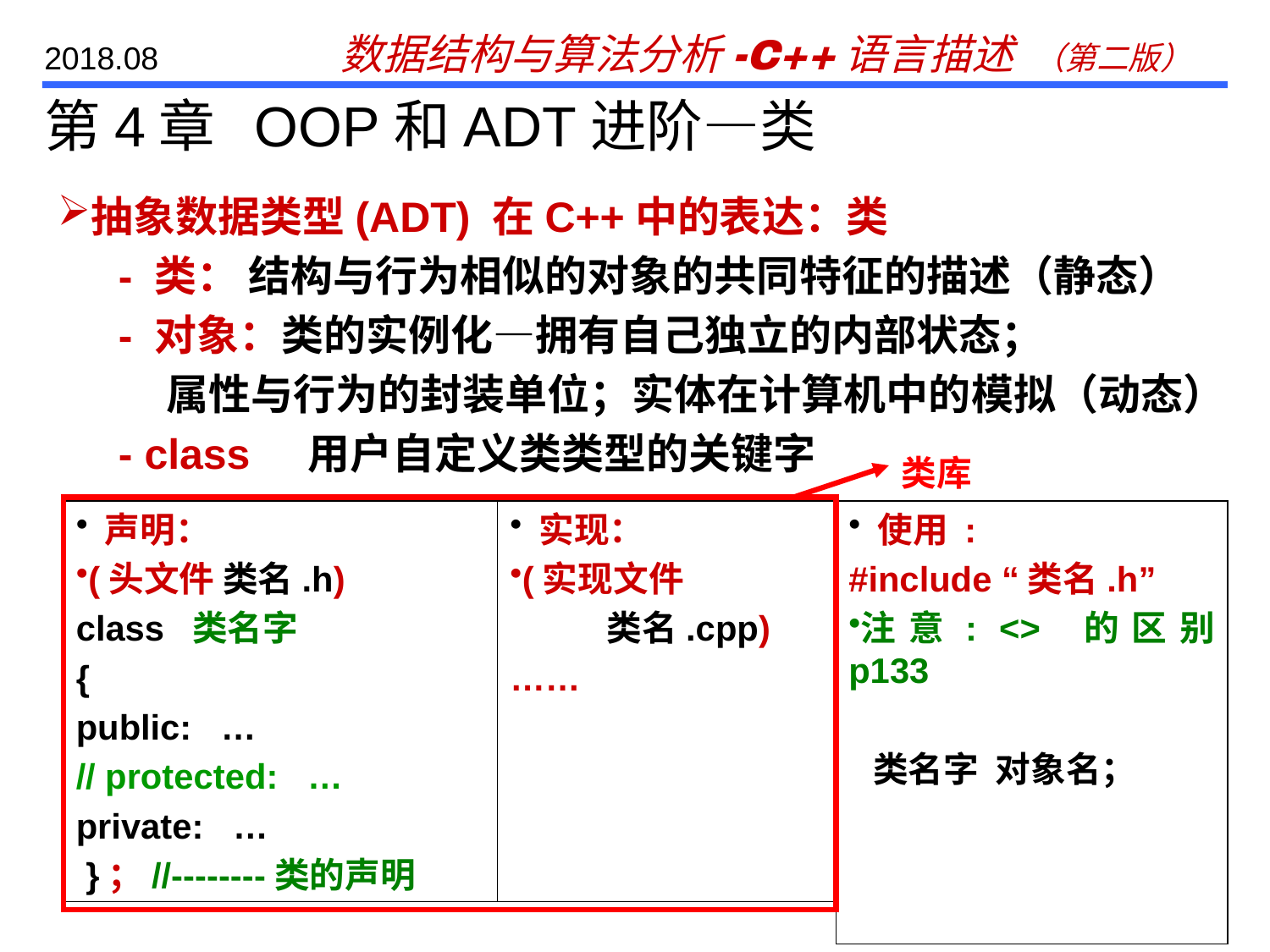

第4章  OOP和ADT进阶—类
抽象数据类型(ADT) 在C++中的表达：类
- 类： 结构与行为相似的对象的共同特征的描述（静态）
- 对象：类的实例化—拥有自己独立的内部状态；
    属性与行为的封装单位；实体在计算机中的模拟（动态）
- class    用户自定义类类型的关键字
类库

 声明：
(头文件 类名.h)
class  类名字
{
public:   …
// protected:   …
private:   …
 }；//--------类的声明
 实现：
(实现文件
           类名.cpp)
……

 使用 :
#include “类名.h”
注意: <> 的区别 p133

  类名字  对象名；